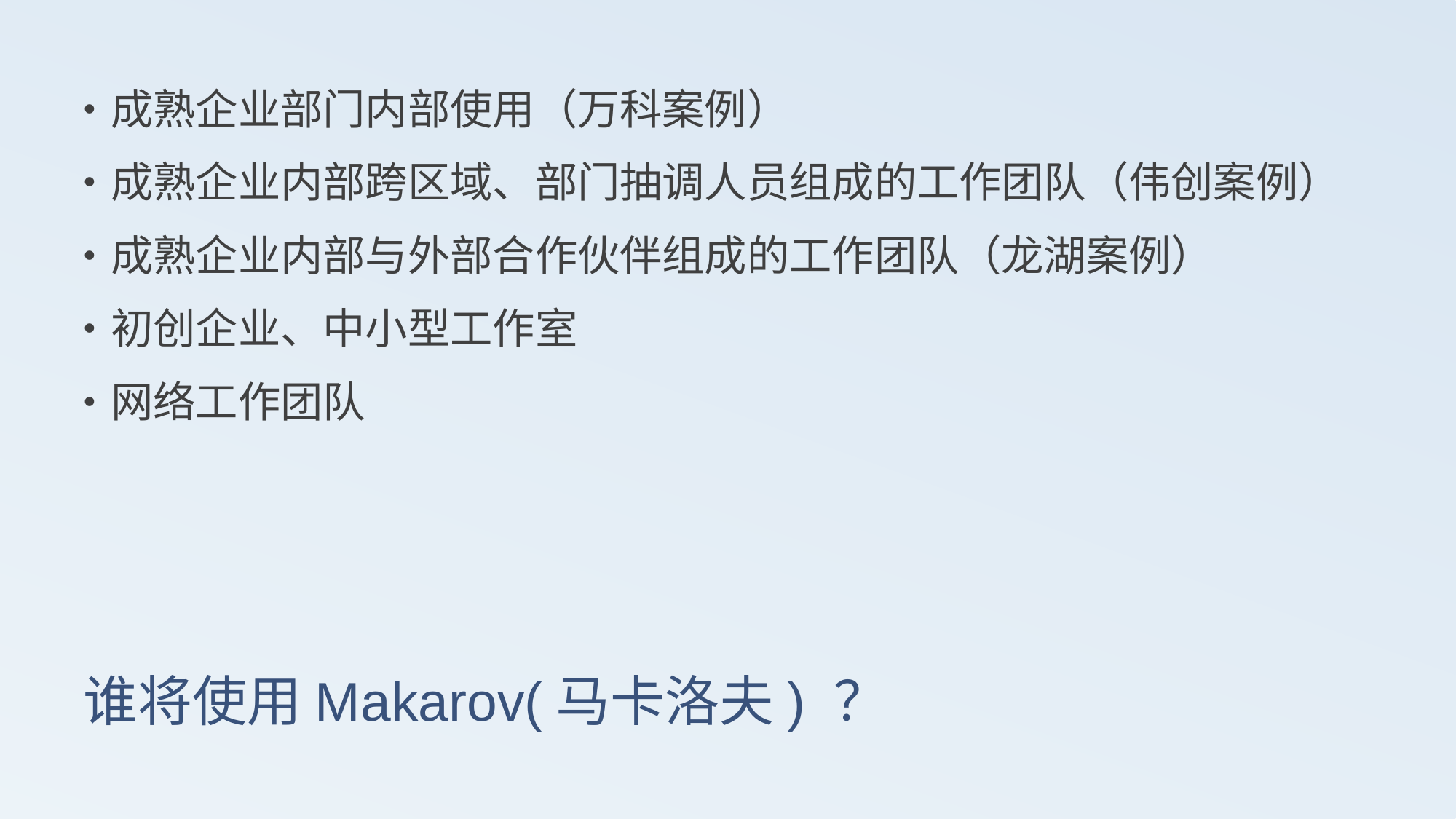

成熟企业部门内部使用（万科案例）
成熟企业内部跨区域、部门抽调人员组成的工作团队（伟创案例）
成熟企业内部与外部合作伙伴组成的工作团队（龙湖案例）
初创企业、中小型工作室
网络工作团队
# 谁将使用Makarov(马卡洛夫) ？